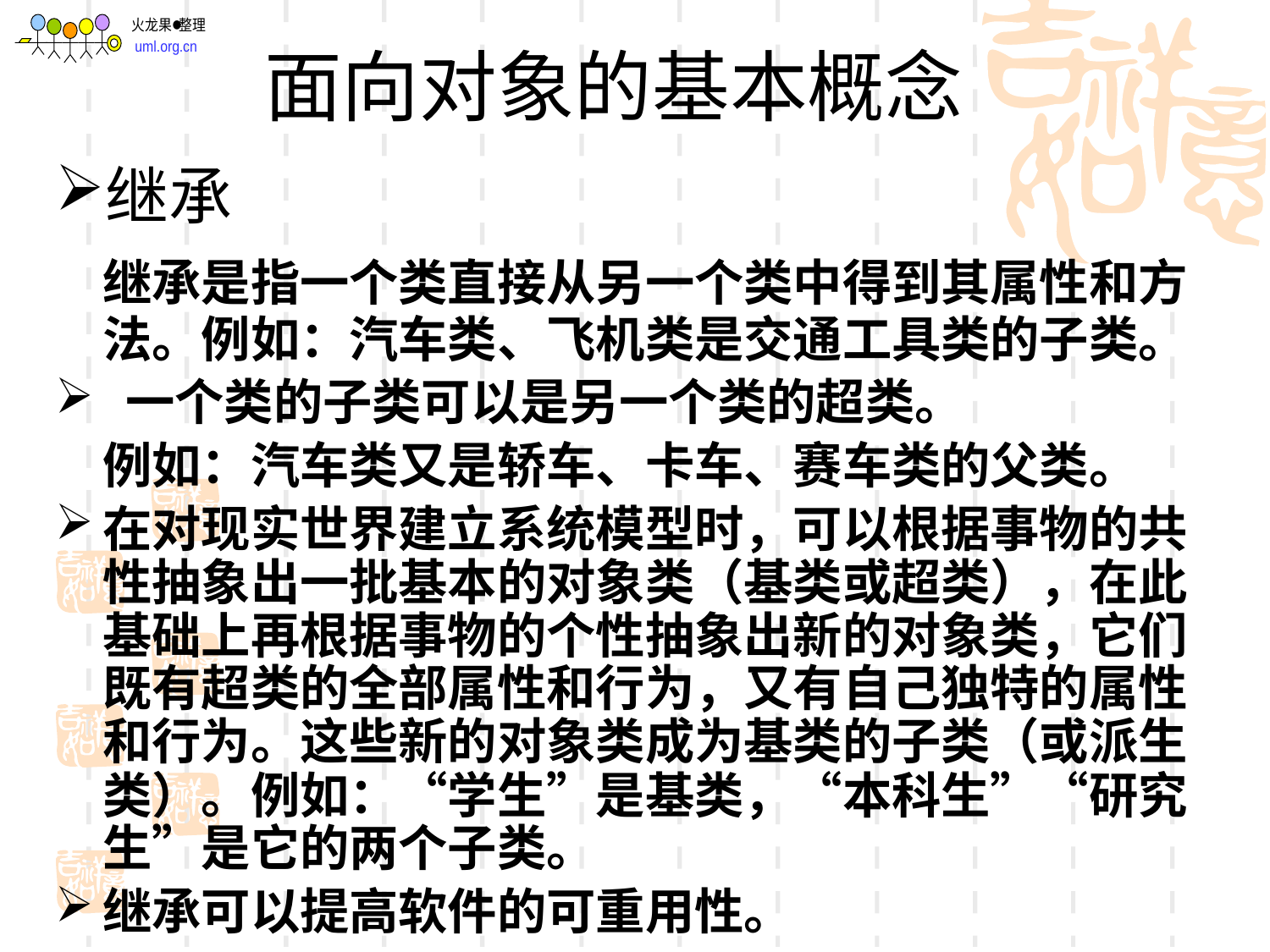

# 面向对象的基本概念
继承
	继承是指一个类直接从另一个类中得到其属性和方法。例如：汽车类、飞机类是交通工具类的子类。
 一个类的子类可以是另一个类的超类。
	例如：汽车类又是轿车、卡车、赛车类的父类。
在对现实世界建立系统模型时，可以根据事物的共性抽象出一批基本的对象类（基类或超类），在此基础上再根据事物的个性抽象出新的对象类，它们既有超类的全部属性和行为，又有自己独特的属性和行为。这些新的对象类成为基类的子类（或派生类）。例如：“学生”是基类，“本科生”“研究生”是它的两个子类。
继承可以提高软件的可重用性。